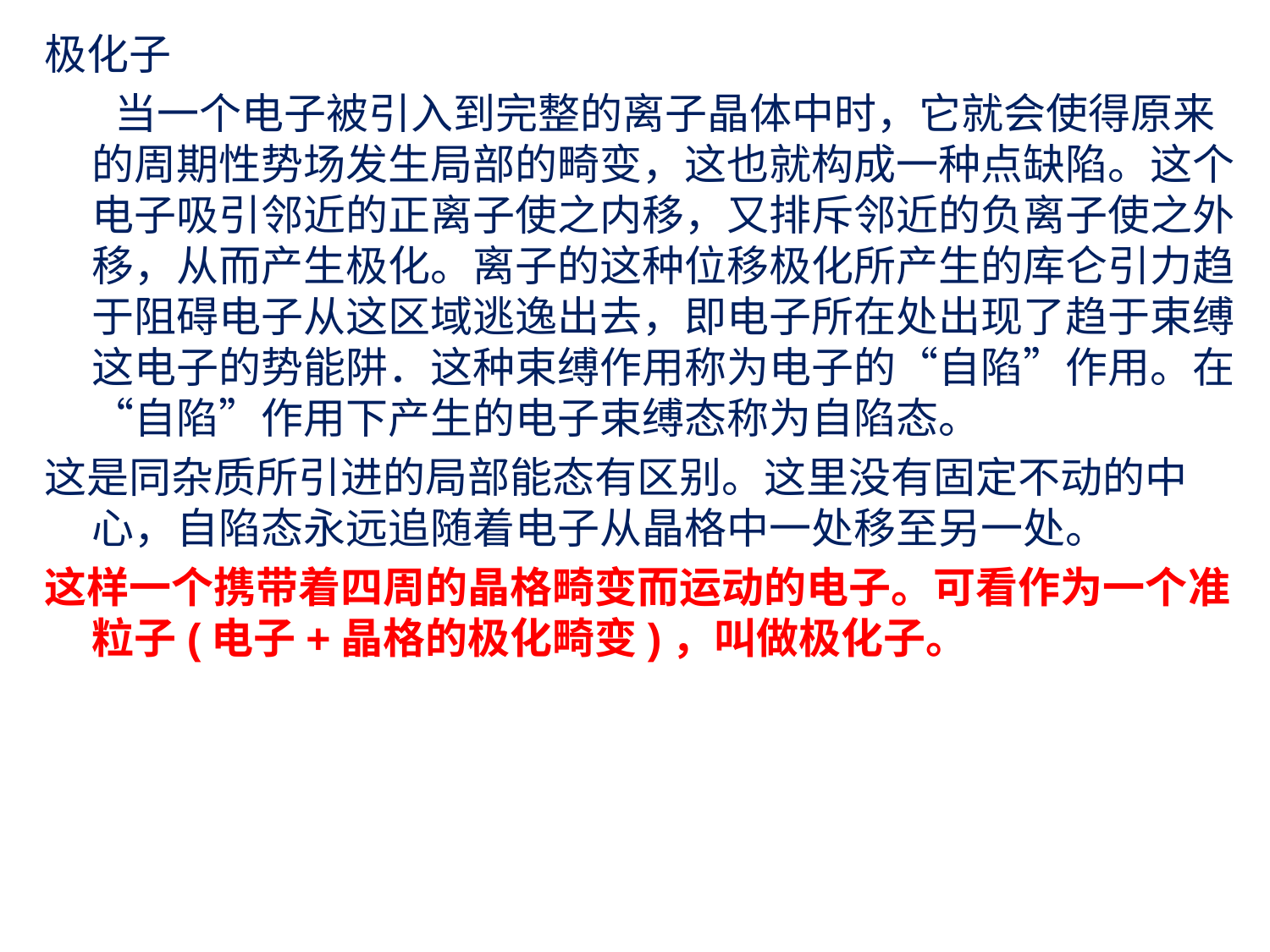

极化子
       当一个电子被引入到完整的离子晶体中时，它就会使得原来的周期性势场发生局部的畸变，这也就构成一种点缺陷。这个电子吸引邻近的正离子使之内移，又排斥邻近的负离子使之外移，从而产生极化。离子的这种位移极化所产生的库仑引力趋于阻碍电子从这区域逃逸出去，即电子所在处出现了趋于束缚这电子的势能阱．这种束缚作用称为电子的“自陷”作用。在“自陷”作用下产生的电子束缚态称为自陷态。
这是同杂质所引进的局部能态有区别。这里没有固定不动的中心，自陷态永远追随着电子从晶格中一处移至另一处。
这样一个携带着四周的晶格畸变而运动的电子。可看作为一个准粒子(电子+晶格的极化畸变)，叫做极化子。